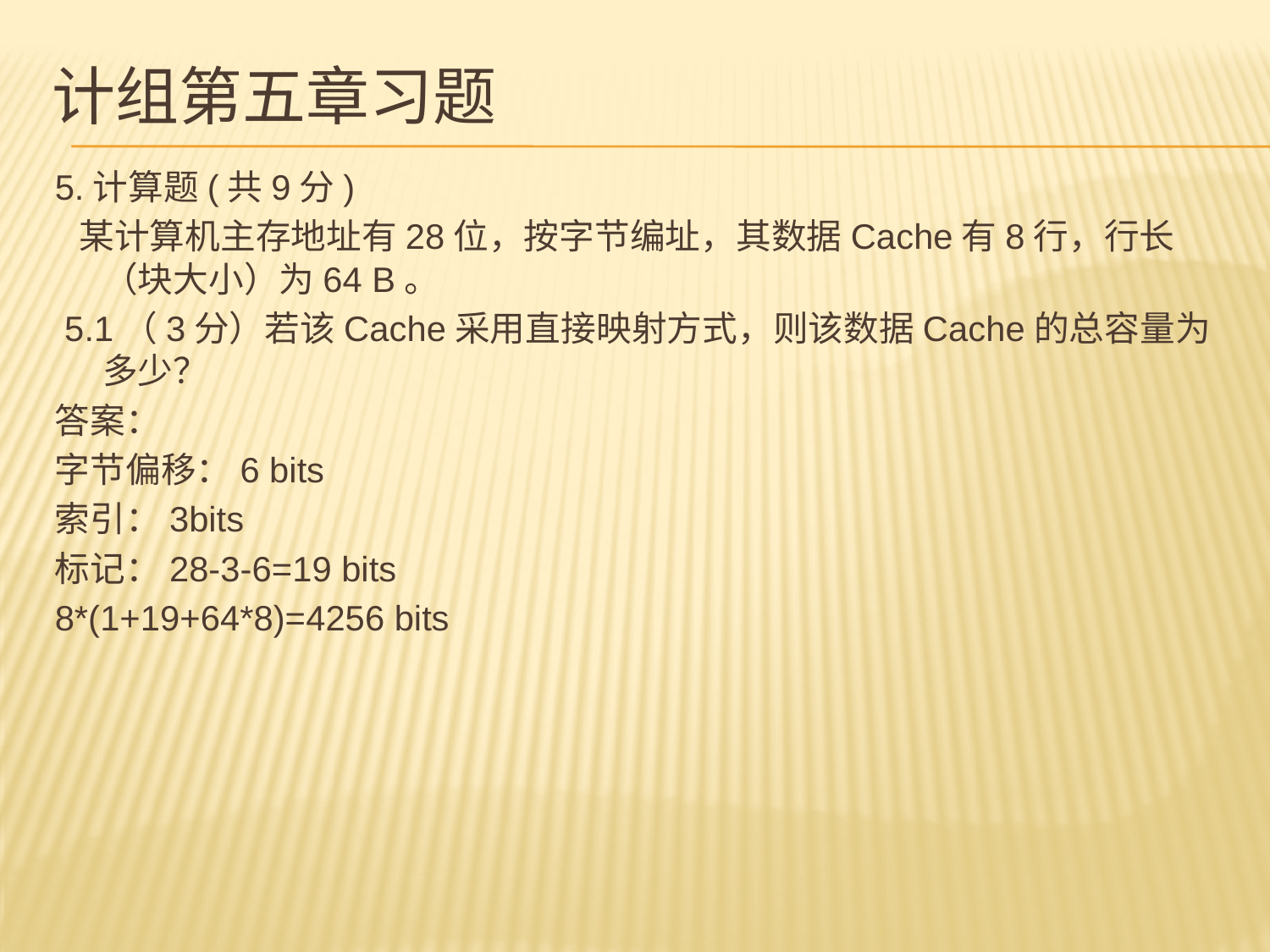

# 计组第五章习题
5.计算题(共9分)
  某计算机主存地址有28位，按字节编址，其数据Cache有8行，行长（块大小）为64 B。
 5.1（3分）若该Cache采用直接映射方式，则该数据Cache的总容量为多少？
答案：
字节偏移：6 bits
索引：3bits
标记：28-3-6=19 bits
8*(1+19+64*8)=4256 bits